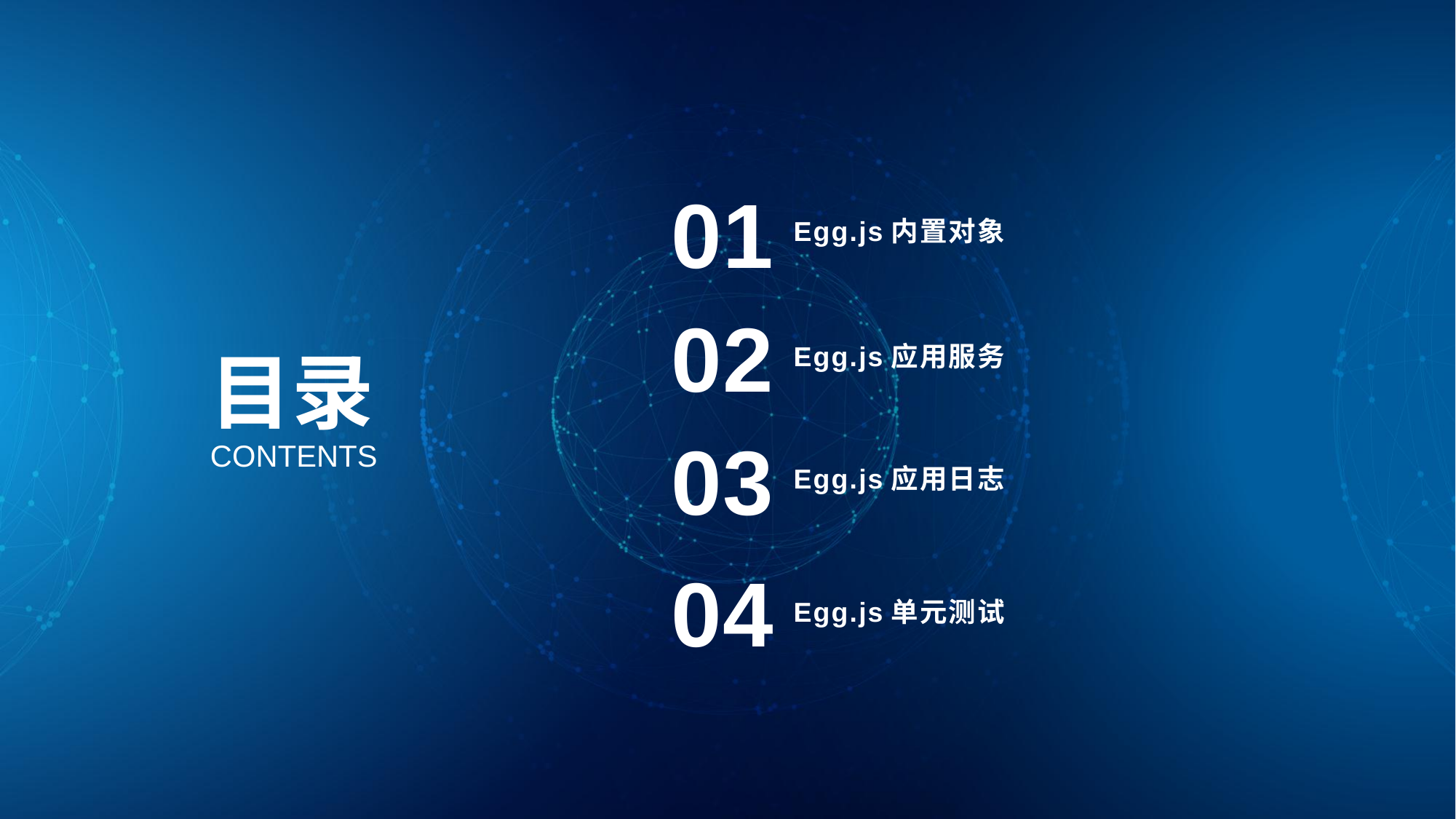

01
Egg.js内置对象
02
目录
Egg.js应用服务

03
CONTENTS
Egg.js应用日志
04
Egg.js单元测试